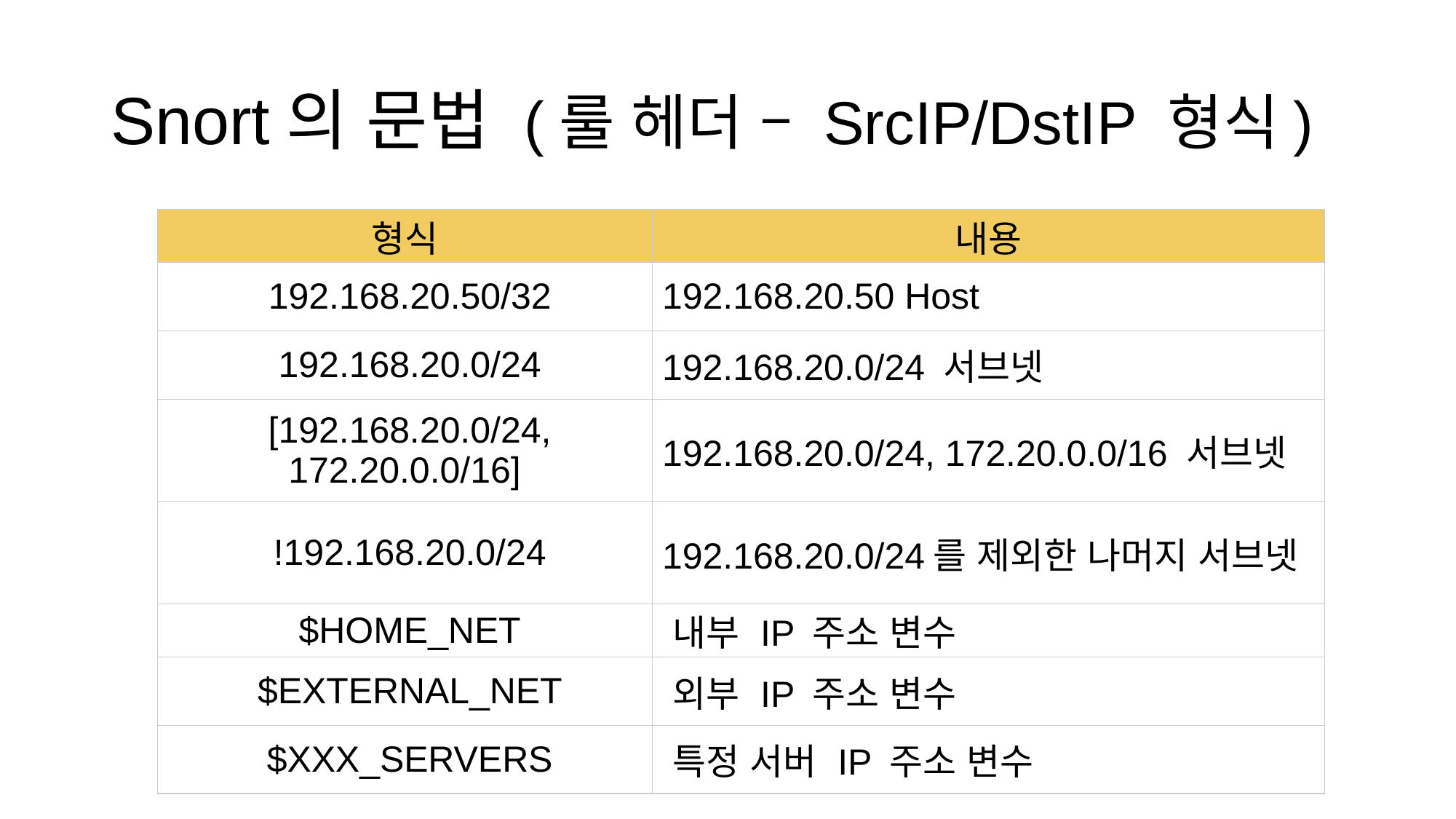

# Snort의 문법 (룰 헤더 – SrcIP/DstIP 형식)
| 형식 | 내용 |
| --- | --- |
| 192.168.20.50/32 | 192.168.20.50 Host |
| 192.168.20.0/24 | 192.168.20.0/24 서브넷 |
| [192.168.20.0/24, 172.20.0.0/16] | 192.168.20.0/24, 172.20.0.0/16 서브넷 |
| !192.168.20.0/24 | 192.168.20.0/24를 제외한 나머지 서브넷 |
| $HOME\_NET | 내부 IP 주소 변수 |
| $EXTERNAL\_NET | 외부 IP 주소 변수 |
| $XXX\_SERVERS | 특정 서버 IP 주소 변수 |